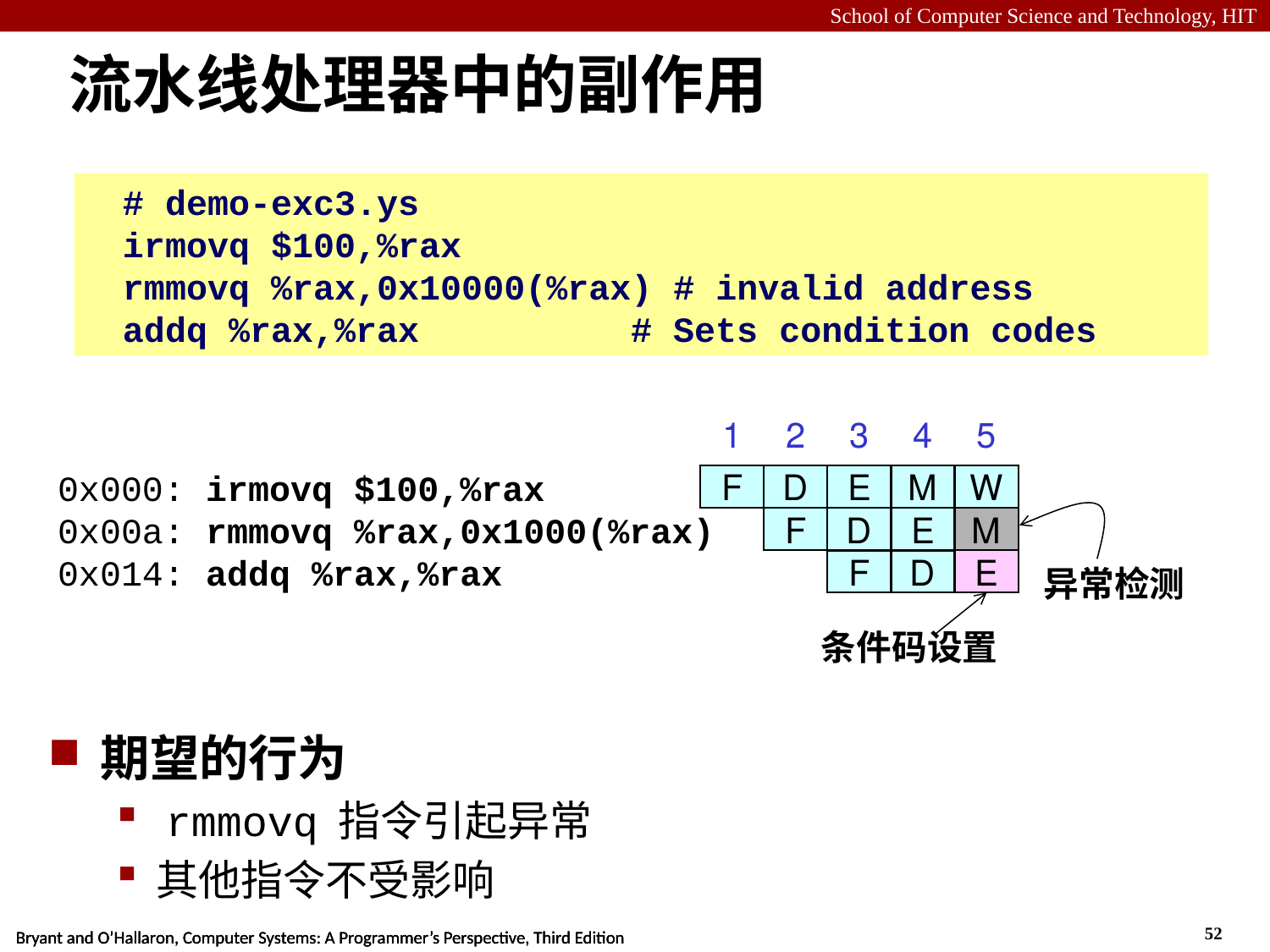

# 流水线处理器中的副作用
  # demo-exc3.ys
  irmovq $100,%rax
  rmmovq %rax,0x10000(%rax) # invalid address
  addq %rax,%rax	        # Sets condition codes
1
2
3
4
5
W
M
E
F
D
E
M
F
D
E
F
D
0x000: irmovq $100,%rax

0x00a: rmmovq %rax,0x1000(%rax)
0x014: addq %rax,%rax
异常检测

条件码设置
期望的行为
 rmmovq 指令引起异常
其他指令不受影响